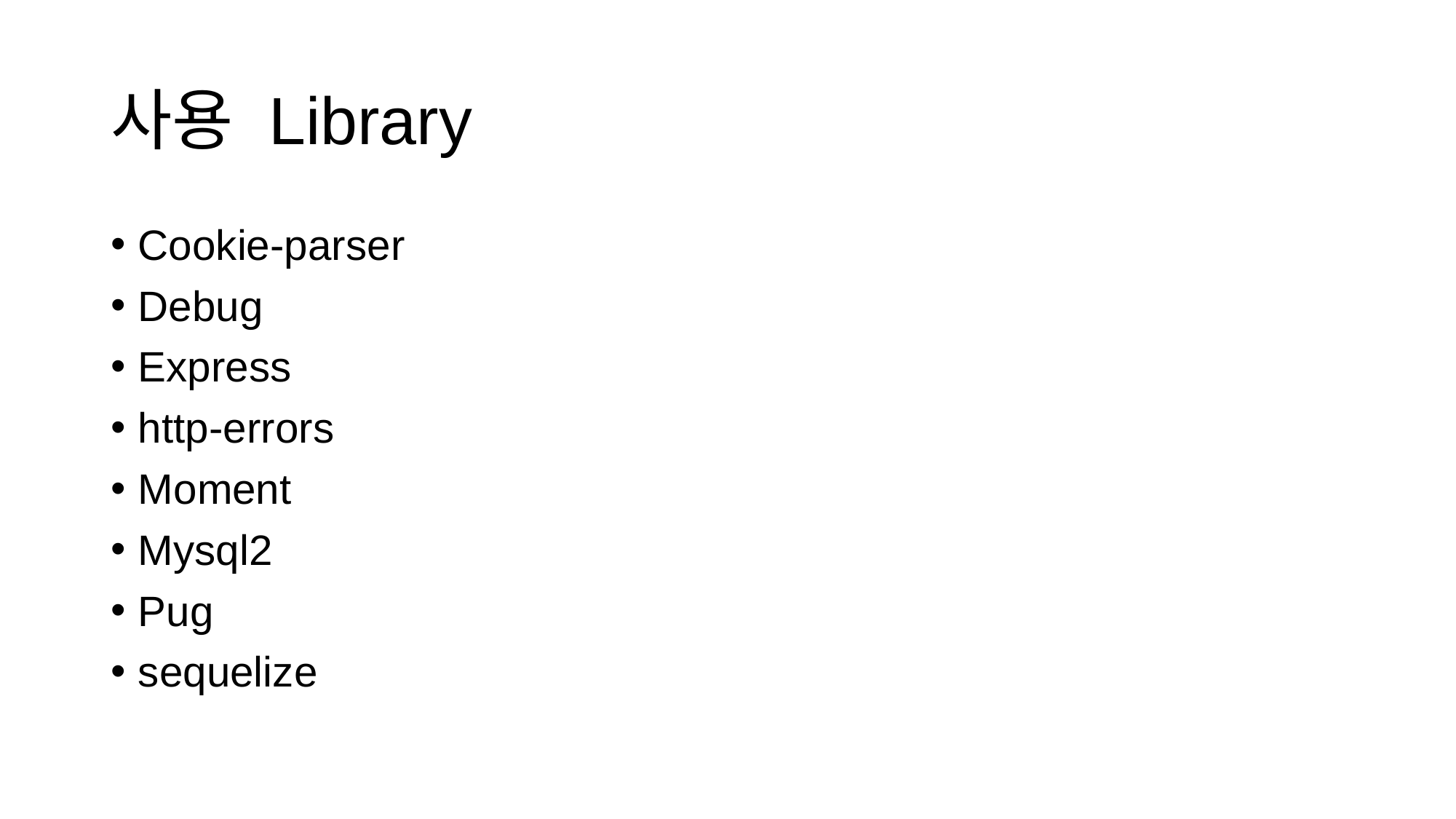

# 사용 Library
Cookie-parser
Debug
Express
http-errors
Moment
Mysql2
Pug
sequelize